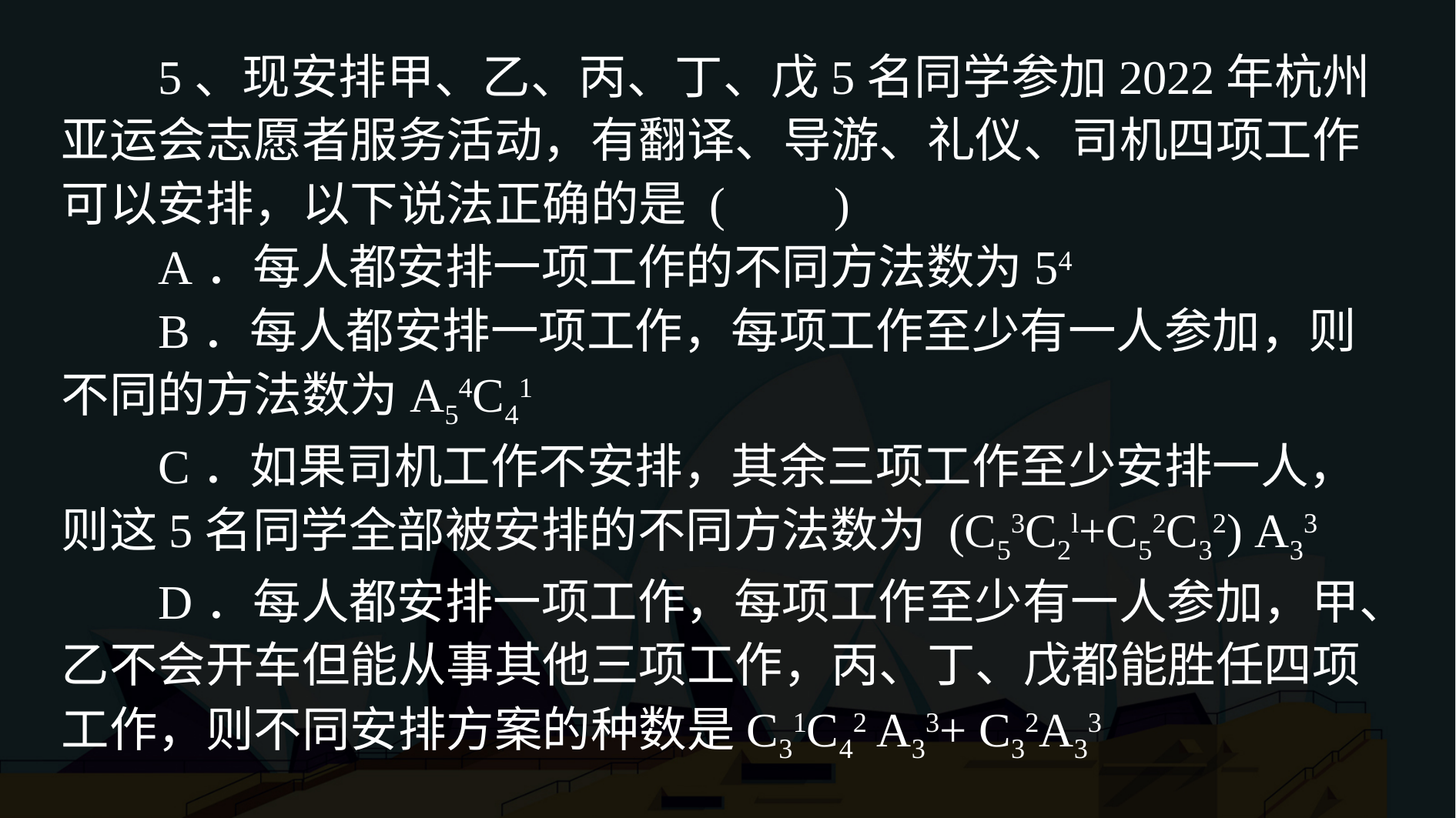

5、现安排甲、乙、丙、丁、戊5名同学参加2022年杭州亚运会志愿者服务活动，有翻译、导游、礼仪、司机四项工作可以安排，以下说法正确的是 (         )
        A．每人都安排一项工作的不同方法数为54
        B．每人都安排一项工作，每项工作至少有一人参加，则不同的方法数为A54C41
        C．如果司机工作不安排，其余三项工作至少安排一人，则这5名同学全部被安排的不同方法数为 (C53C2l+C52C32) A33
        D．每人都安排一项工作，每项工作至少有一人参加，甲、乙不会开车但能从事其他三项工作，丙、丁、戊都能胜任四项工作，则不同安排方案的种数是C31C42 A33+ C32A33